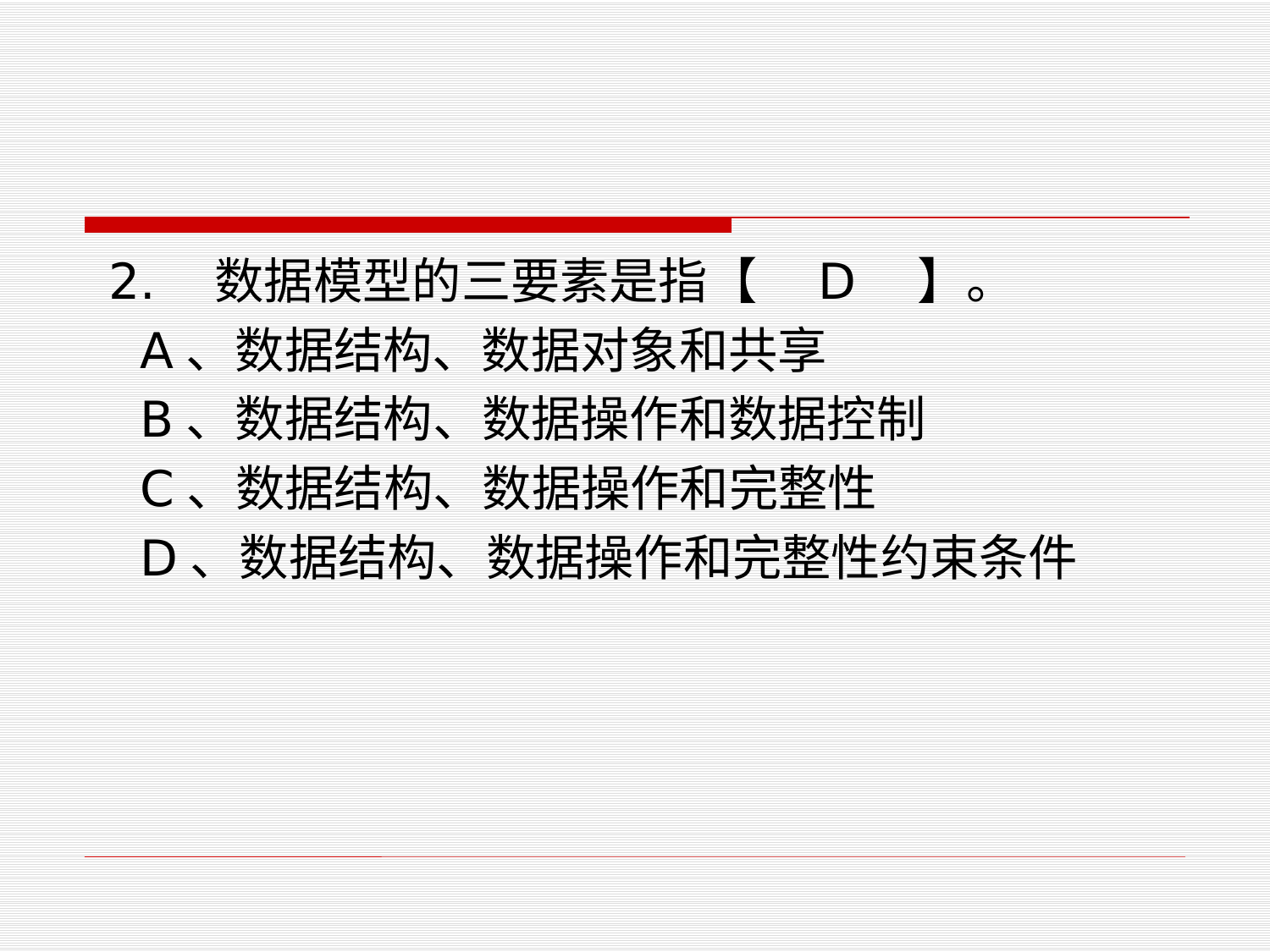

#
2.   数据模型的三要素是指【　D　】。
  A、数据结构、数据对象和共享
  B、数据结构、数据操作和数据控制
  C、数据结构、数据操作和完整性
  D、数据结构、数据操作和完整性约束条件